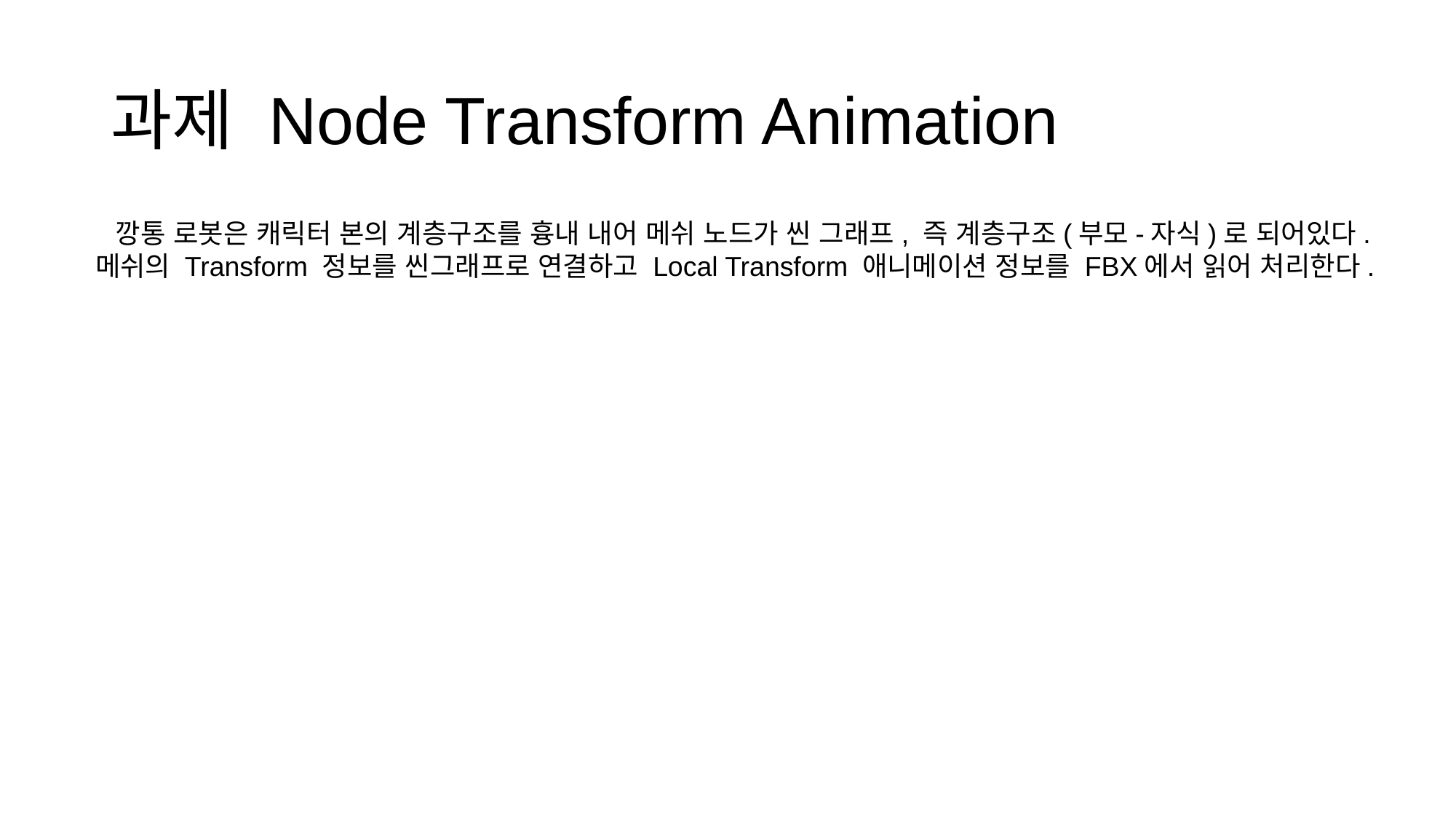

# 과제 Node Transform Animation
  깡통 로봇은 캐릭터 본의 계층구조를 흉내 내어 메쉬 노드가 씬 그래프, 즉 계층구조(부모-자식)로 되어있다.
메쉬의 Transform 정보를 씬그래프로 연결하고 Local Transform 애니메이션 정보를 FBX에서 읽어 처리한다.